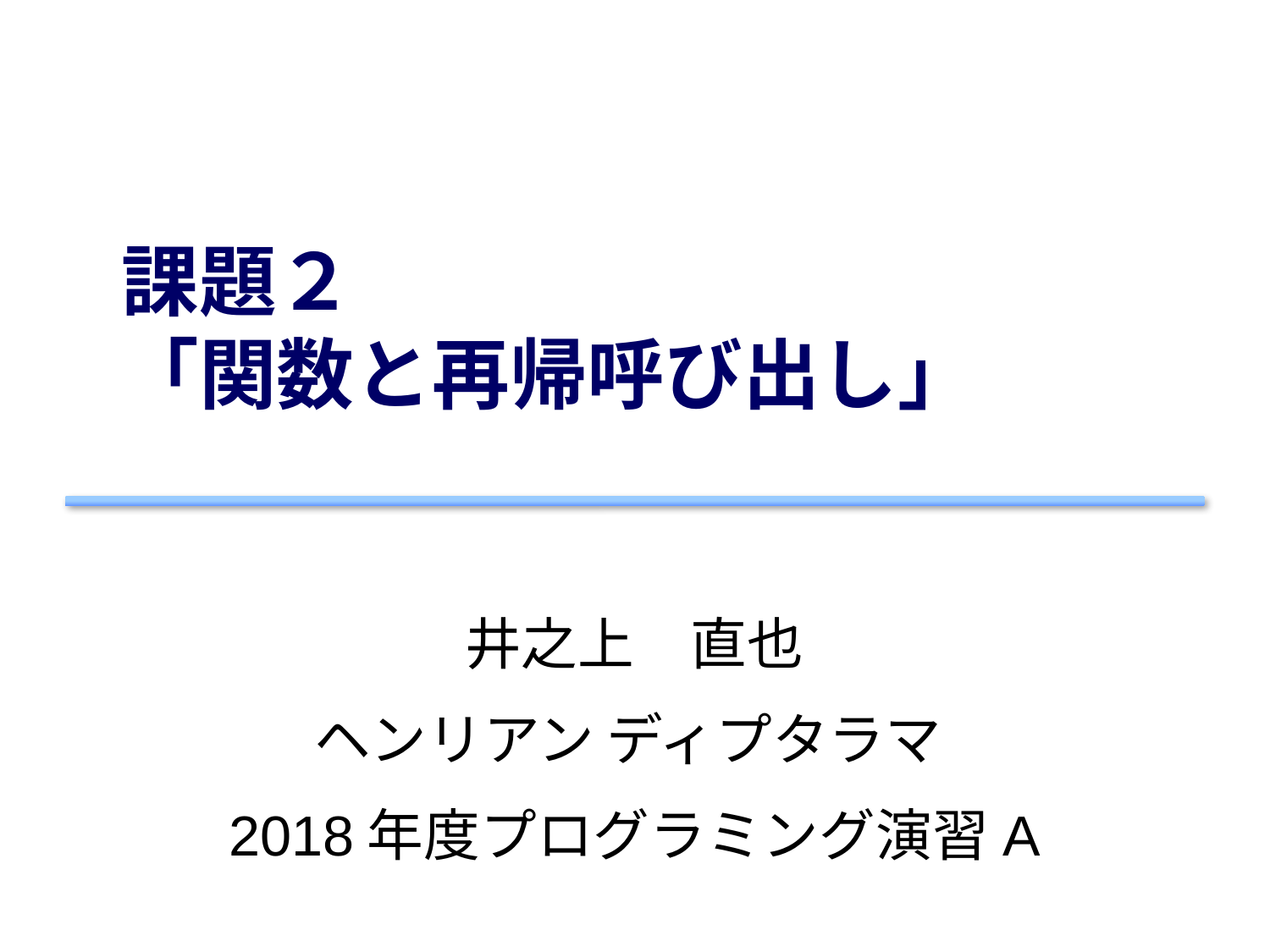

# 課題２ 「関数と再帰呼び出し」
井之上　直也
ヘンリアン ディプタラマ
2018年度プログラミング演習A